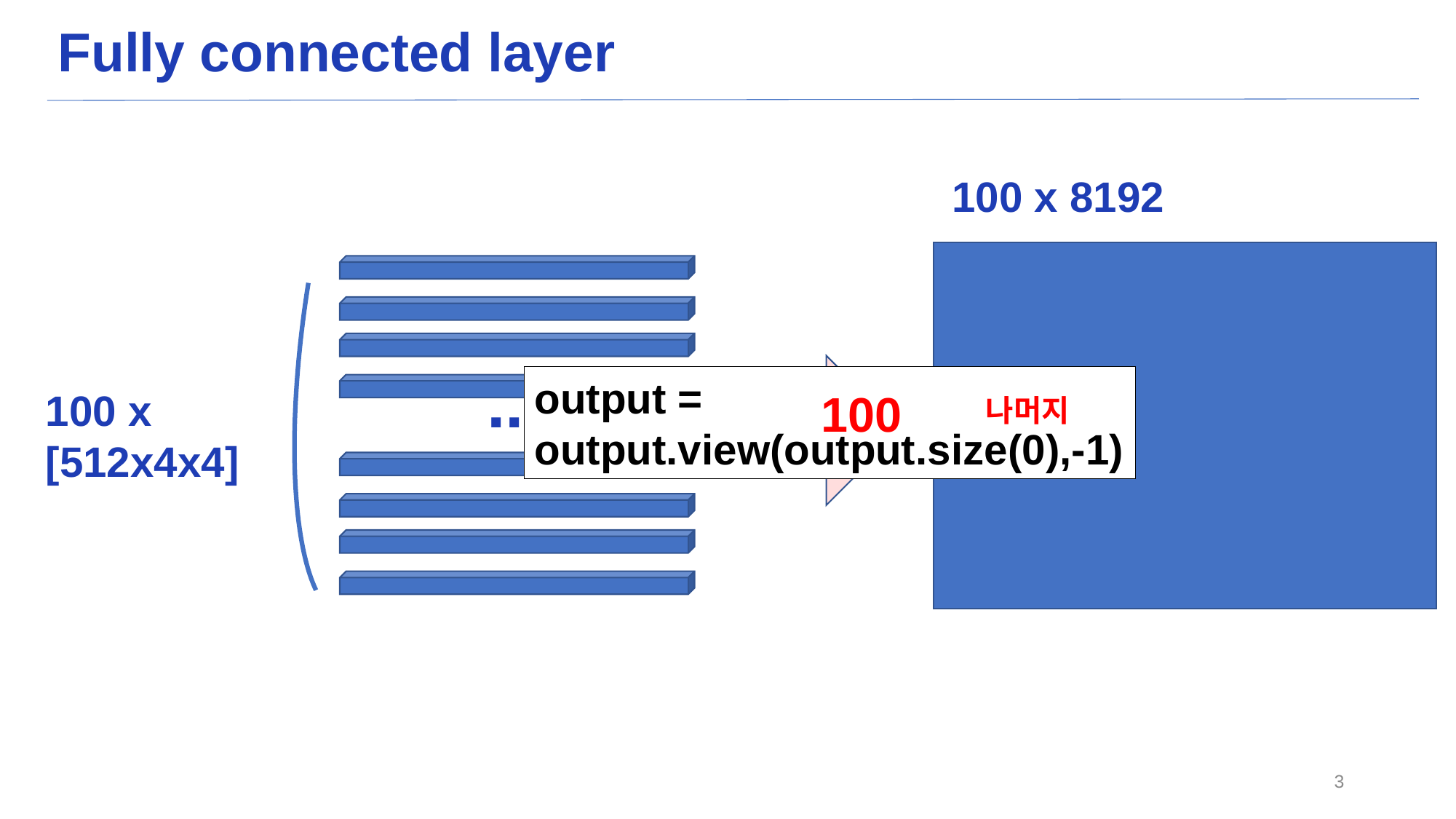

# Fully connected layer
100 x 8192

...

output =
output.view(output.size(0),-1)

100 x
[512x4x4]
100
나머지

3